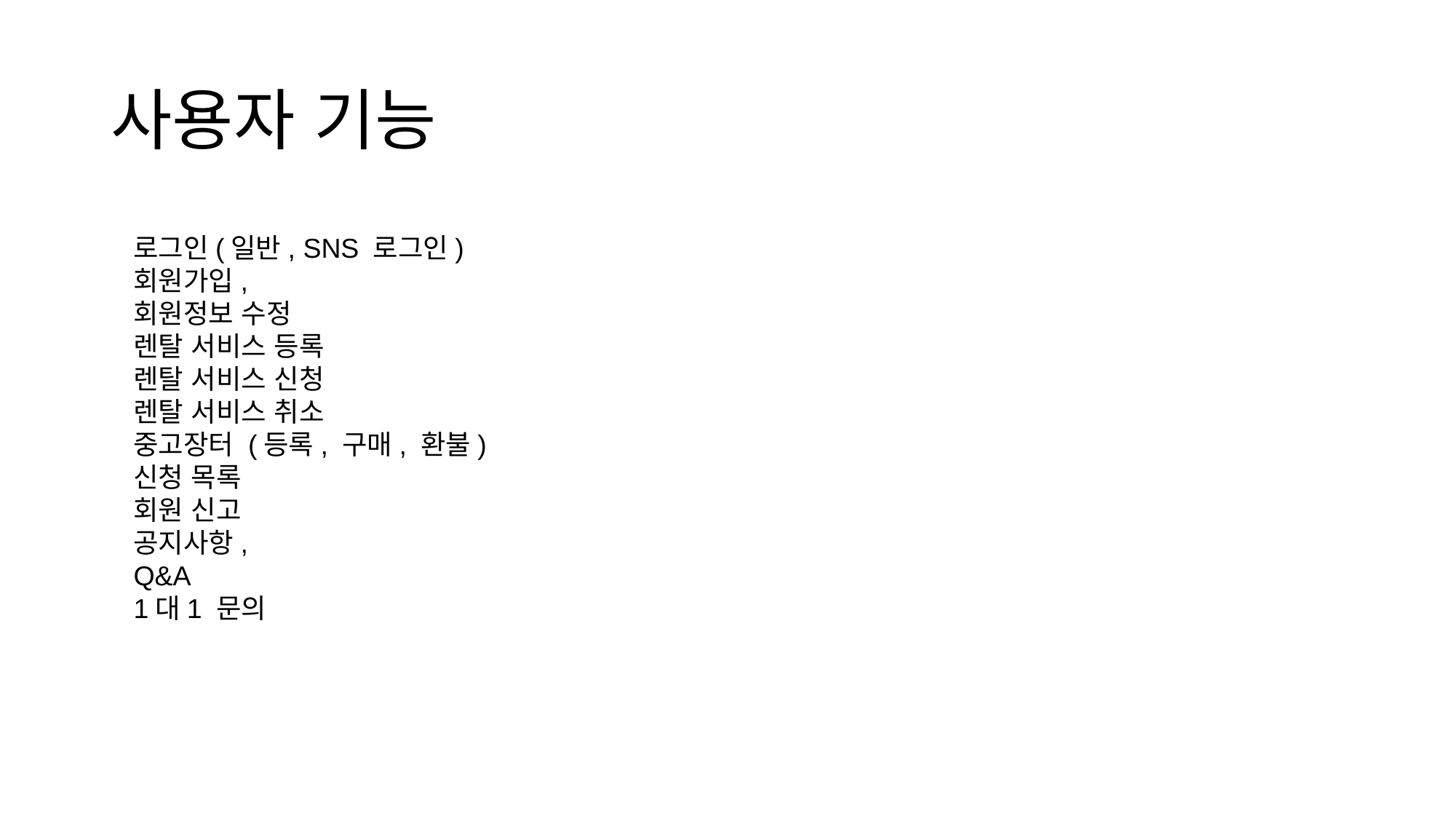

# 사용자 기능

로그인(일반, SNS 로그인)
회원가입,
회원정보 수정
렌탈 서비스 등록
렌탈 서비스 신청
렌탈 서비스 취소
중고장터 (등록, 구매, 환불)
신청 목록
회원 신고
공지사항,
Q&A
1대1 문의